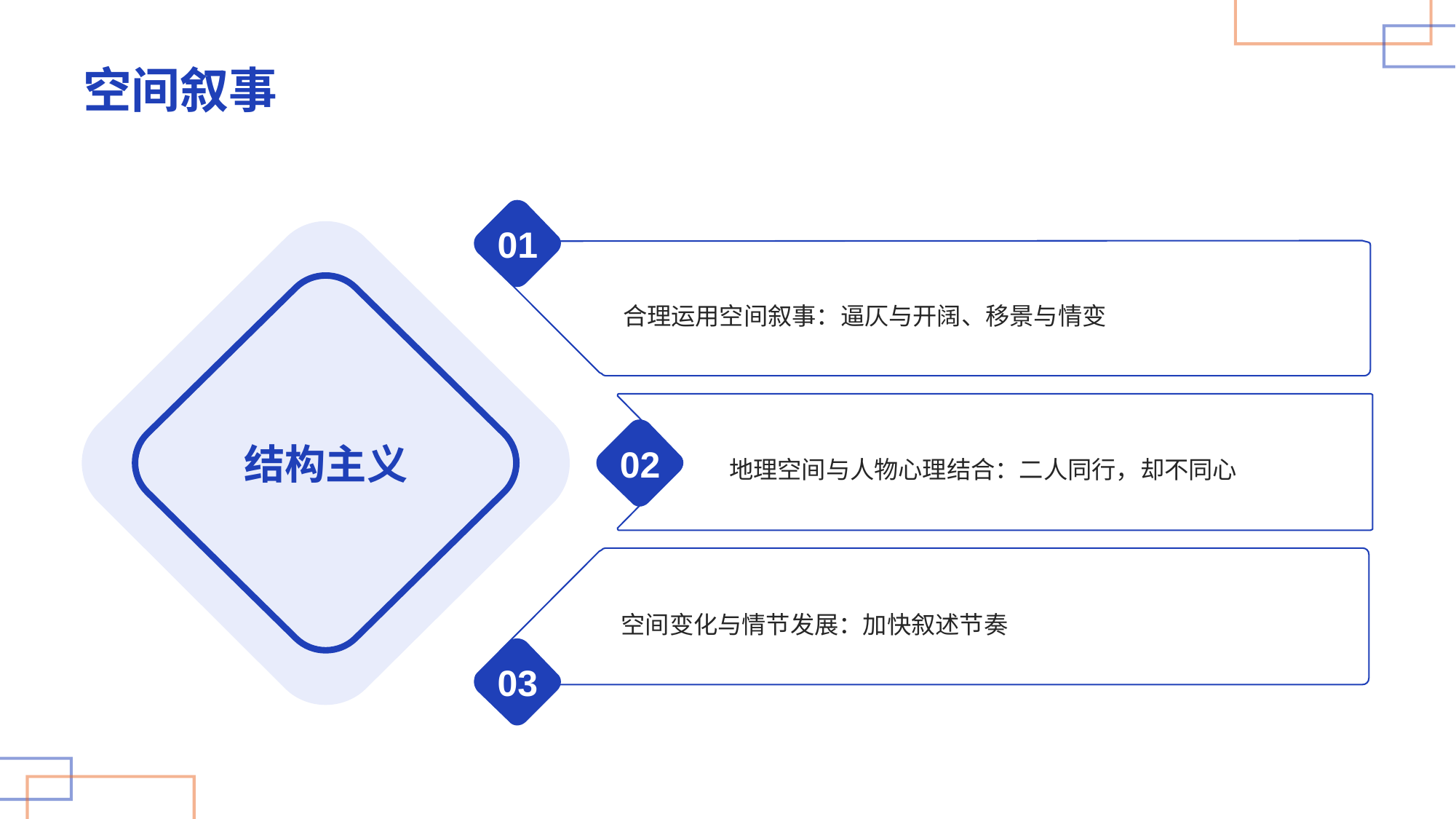

# 空间叙事
01

合理运用空间叙事：逼仄与开阔、移景与情变
结构主义
地理空间与人物心理结合：二人同行，却不同心
02
空间变化与情节发展：加快叙述节奏
03